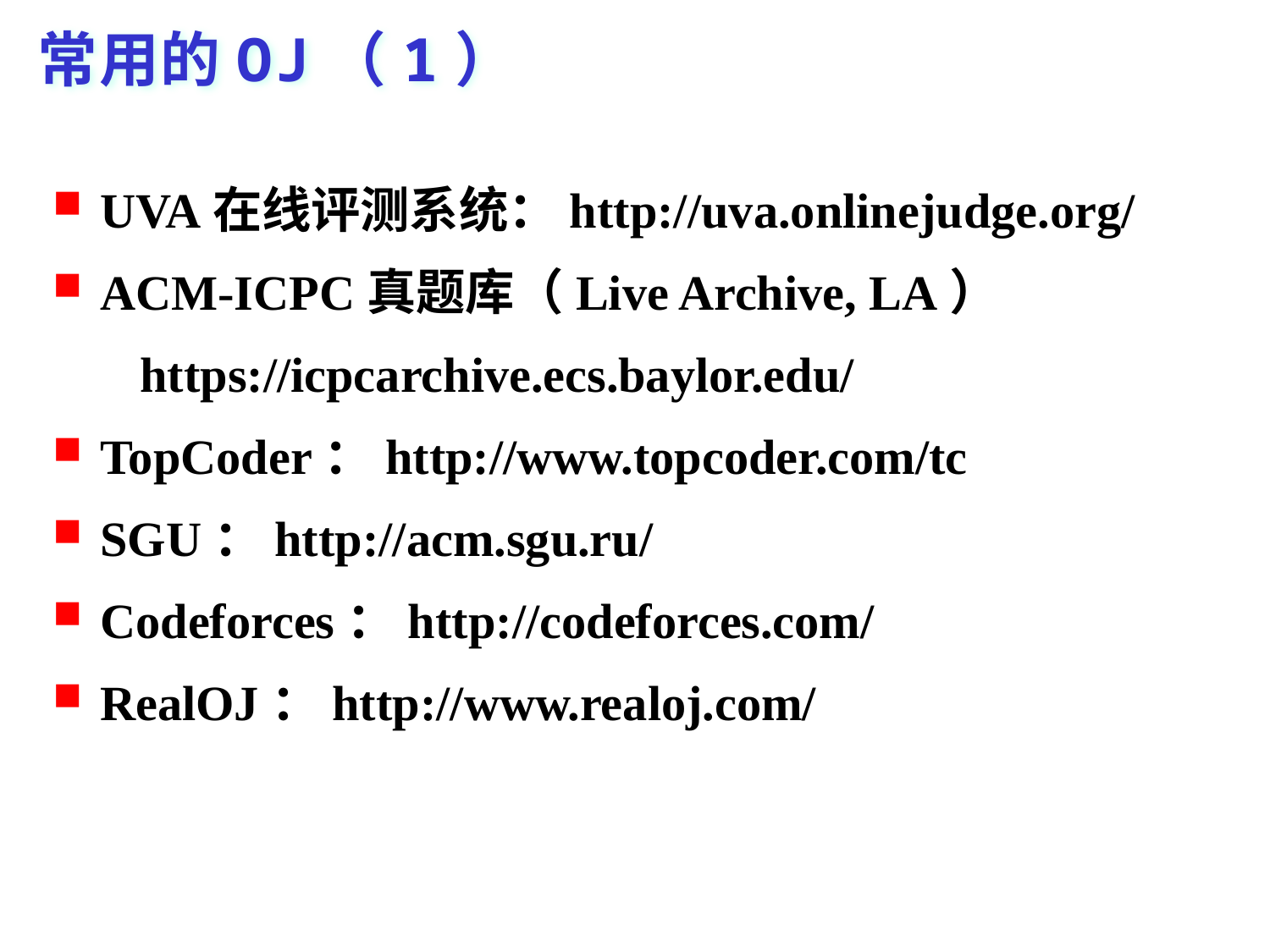

# 常用的OJ（1）
UVA在线评测系统：http://uva.onlinejudge.org/
ACM-ICPC真题库（Live Archive, LA）
https://icpcarchive.ecs.baylor.edu/
TopCoder：http://www.topcoder.com/tc
SGU：http://acm.sgu.ru/
Codeforces：http://codeforces.com/
RealOJ：http://www.realoj.com/